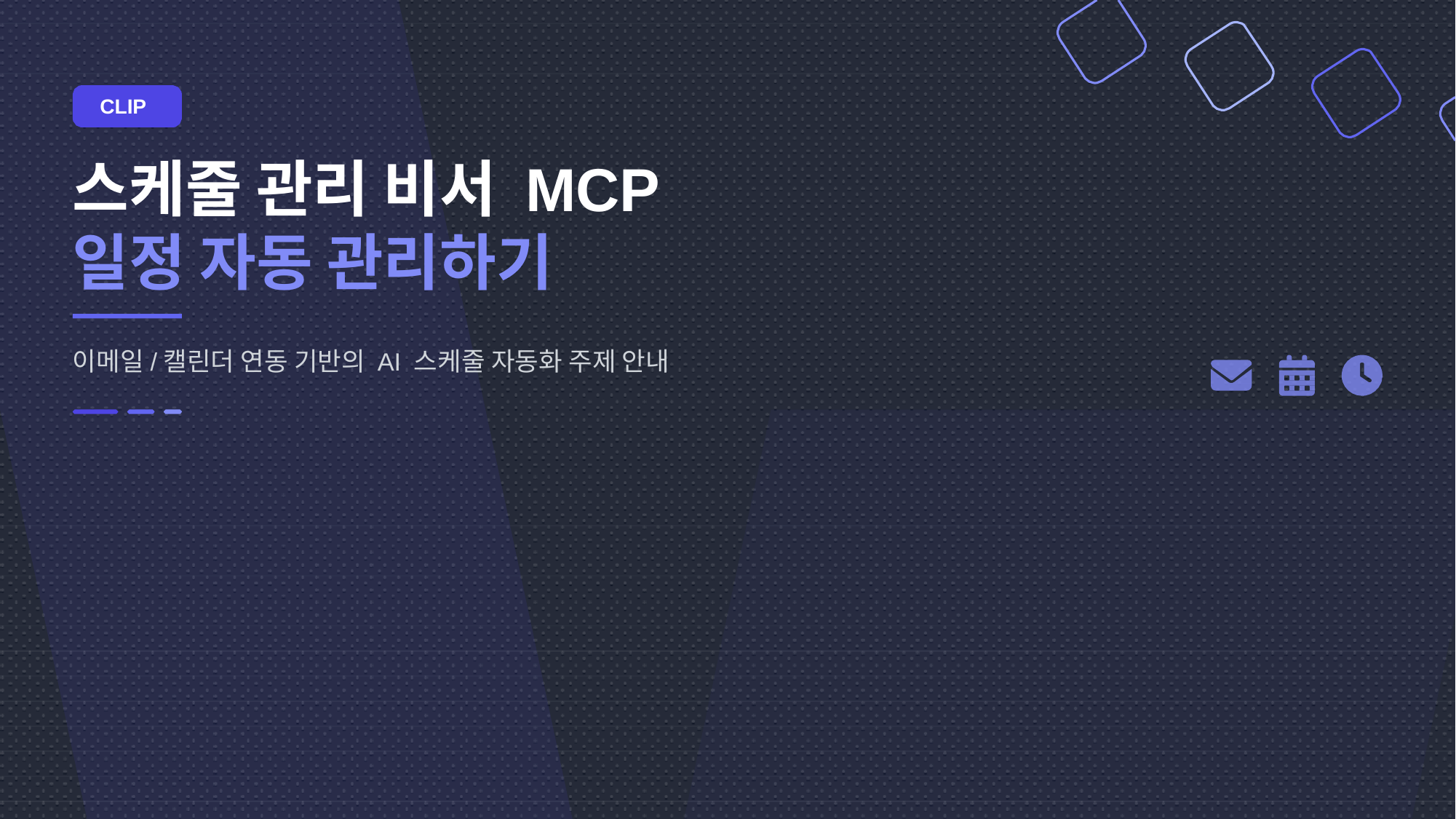

CLIP
스케줄 관리 비서 MCP 일정 자동 관리하기

이메일/캘린더 연동 기반의 AI 스케줄 자동화 주제 안내